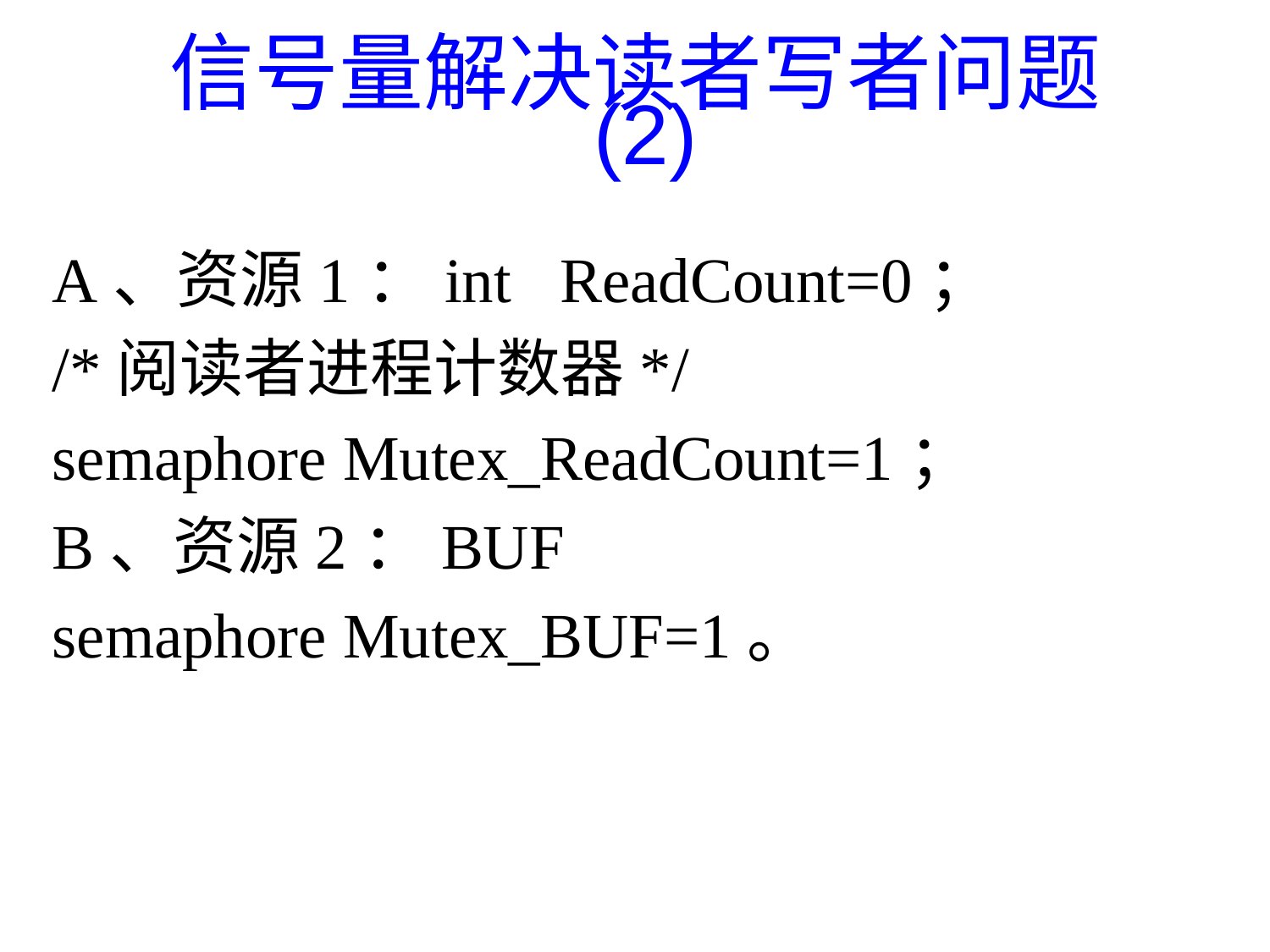

信号量解决读者写者问题(2)
A、资源1：int 	ReadCount=0；
/*阅读者进程计数器*/
semaphore Mutex_ReadCount=1；
B、资源2：BUF
semaphore Mutex_BUF=1。